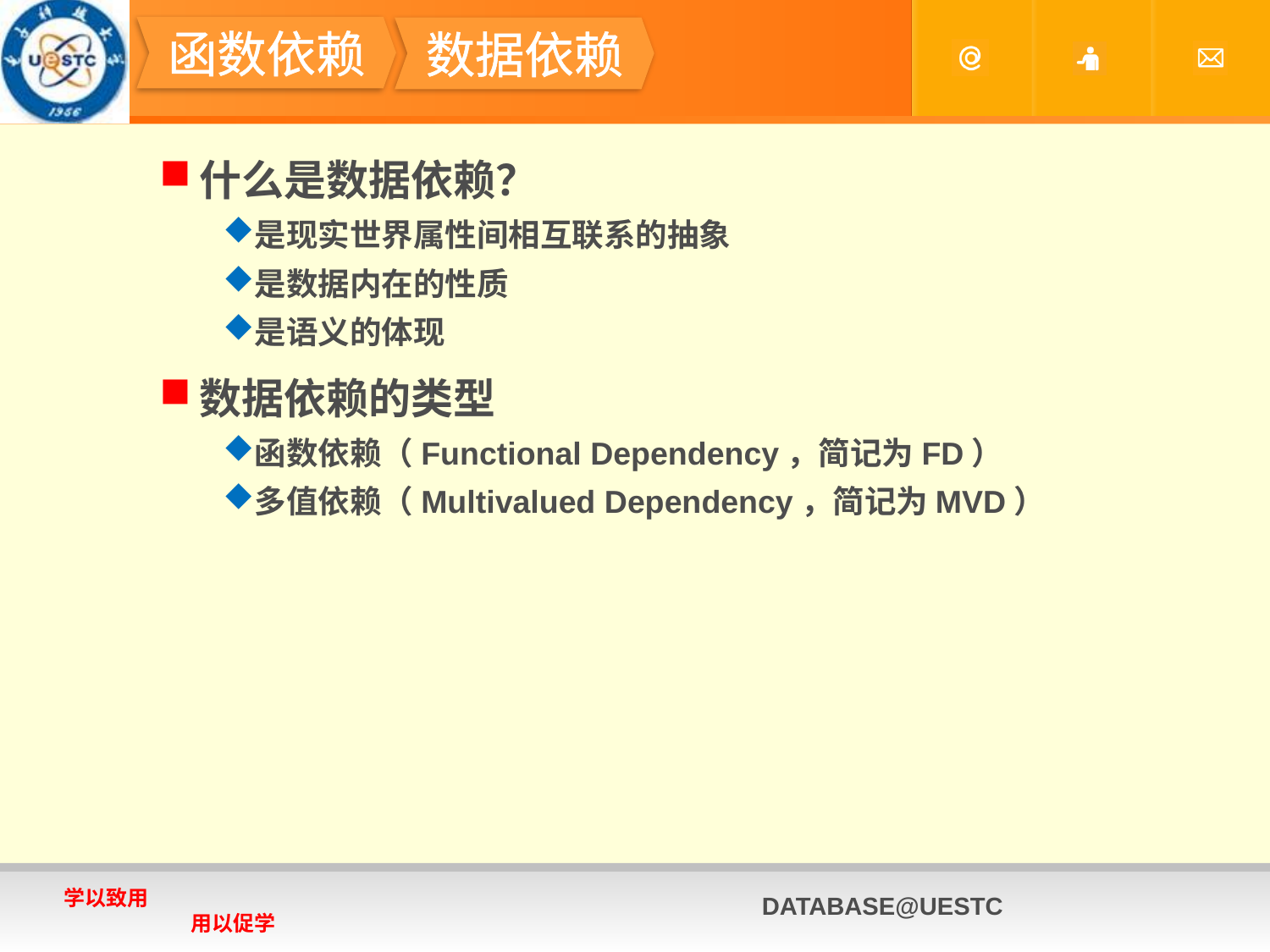

#
函数依赖
数据依赖
什么是数据依赖？
是现实世界属性间相互联系的抽象
是数据内在的性质
是语义的体现
数据依赖的类型
函数依赖（Functional Dependency，简记为FD）
多值依赖（Multivalued Dependency，简记为MVD）